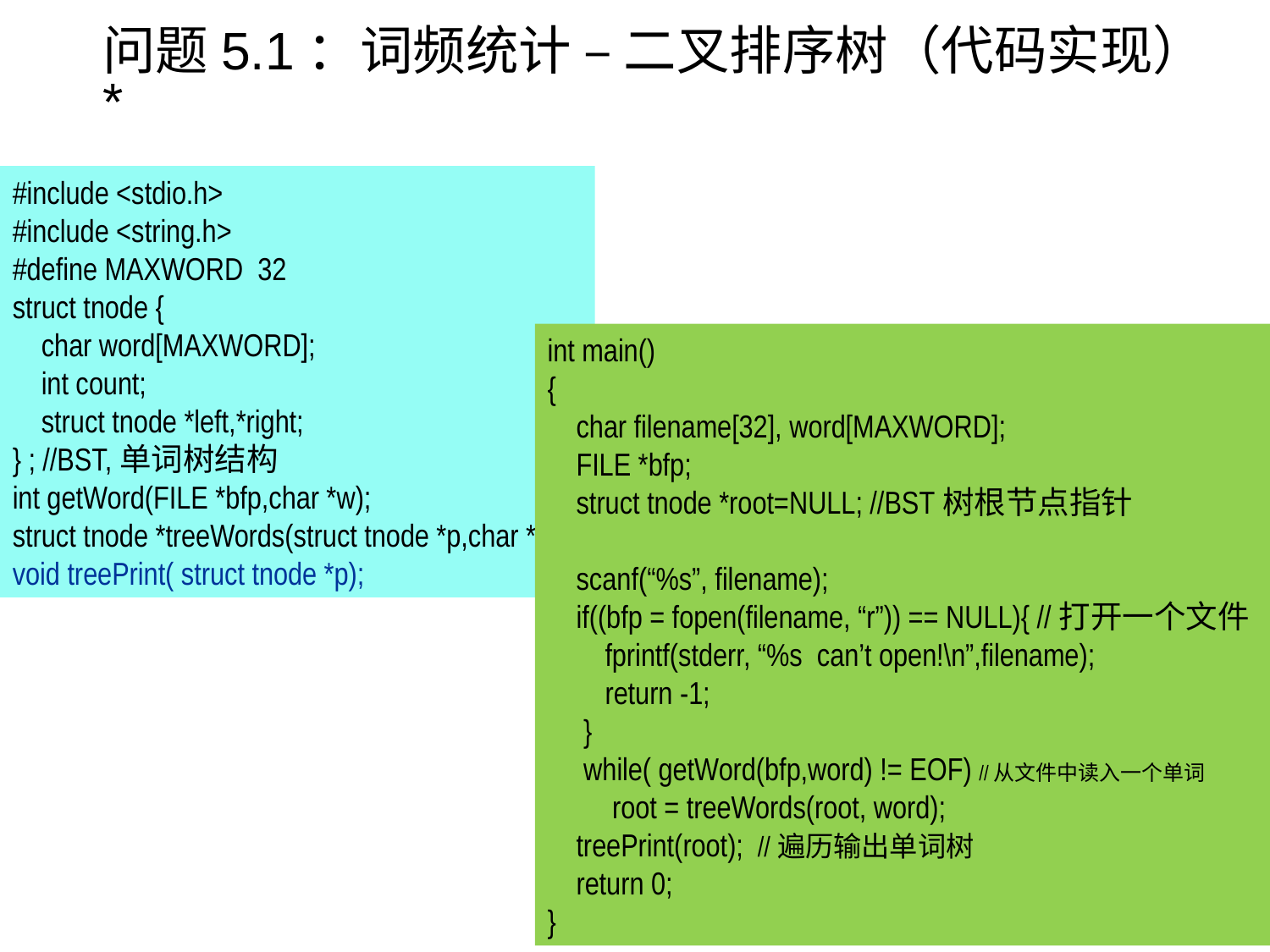

# 问题5.1：词频统计 – 二叉排序树（代码实现）*
#include <stdio.h>
#include <string.h>
#define MAXWORD  32
struct tnode {
    char word[MAXWORD];
    int count;
    struct tnode *left,*right;
} ; //BST,单词树结构
int getWord(FILE *bfp,char *w);
struct tnode *treeWords(struct tnode *p,char *w);
void treePrint( struct tnode *p);
int main()
{
    char filename[32], word[MAXWORD];
    FILE *bfp;
    struct tnode *root=NULL; //BST树根节点指针

    scanf(“%s”, filename);
    if((bfp = fopen(filename, “r”)) == NULL){ //打开一个文件
        fprintf(stderr, “%s  can’t open!\n”,filename);
        return -1;
     }
     while( getWord(bfp,word) != EOF) //从文件中读入一个单词
         root = treeWords(root, word);
    treePrint(root);  //遍历输出单词树
    return 0;
}
111